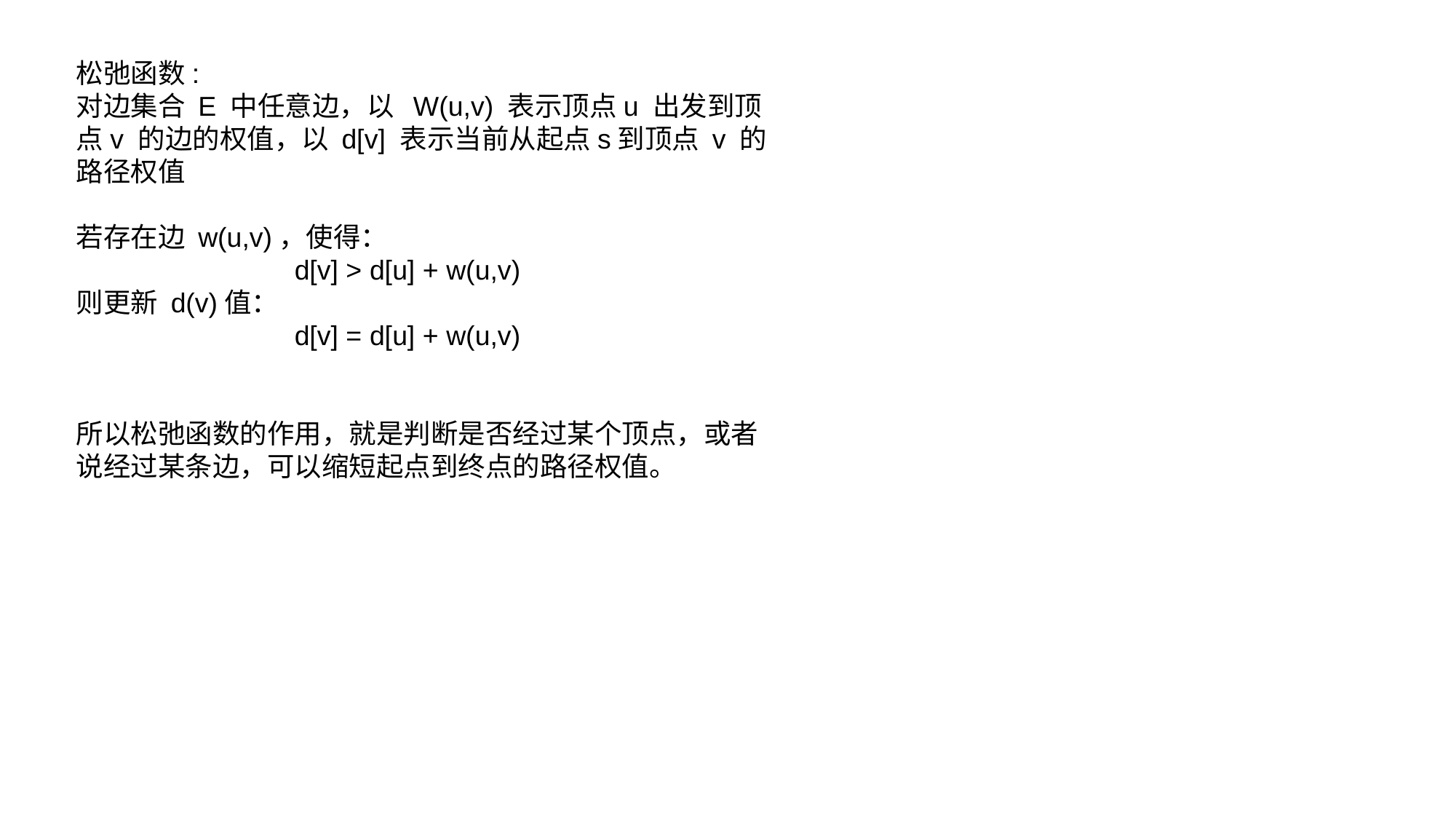

松弛函数:
对边集合 E 中任意边，以  W(u,v) 表示顶点u 出发到顶点v 的边的权值，以 d[v] 表示当前从起点s到顶点 v 的路径权值

若存在边 w(u,v)，使得：
	 	d[v] > d[u] + w(u,v)
则更新 d(v)值：
		d[v] = d[u] + w(u,v)

所以松弛函数的作用，就是判断是否经过某个顶点，或者说经过某条边，可以缩短起点到终点的路径权值。